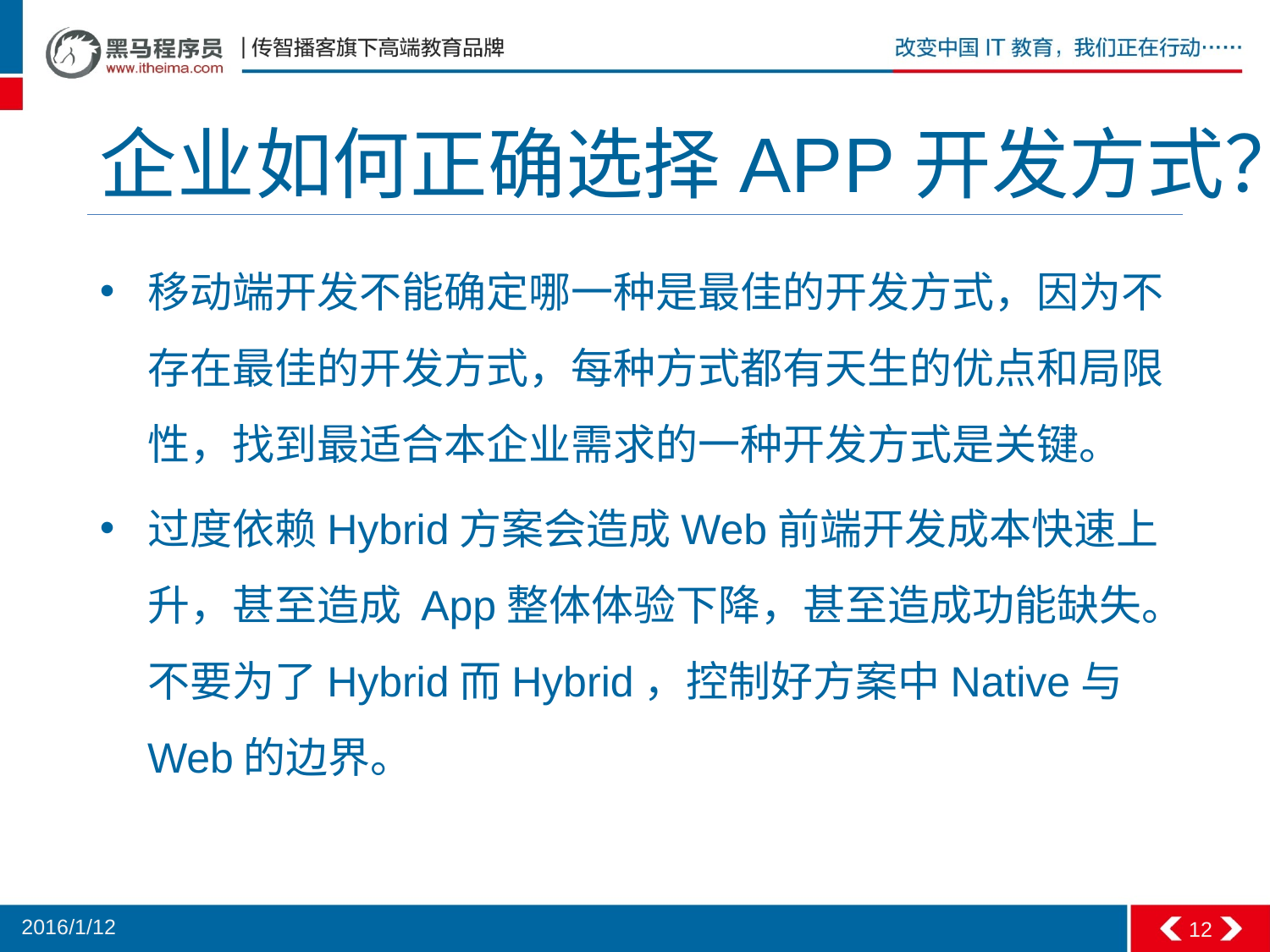

# 企业如何正确选择APP开发方式？
移动端开发不能确定哪一种是最佳的开发方式，因为不存在最佳的开发方式，每种方式都有天生的优点和局限性，找到最适合本企业需求的一种开发方式是关键。
过度依赖Hybrid方案会造成Web前端开发成本快速上升，甚至造成 App整体体验下降，甚至造成功能缺失。不要为了Hybrid而Hybrid，控制好方案中Native与Web的边界。

12

2016/1/12